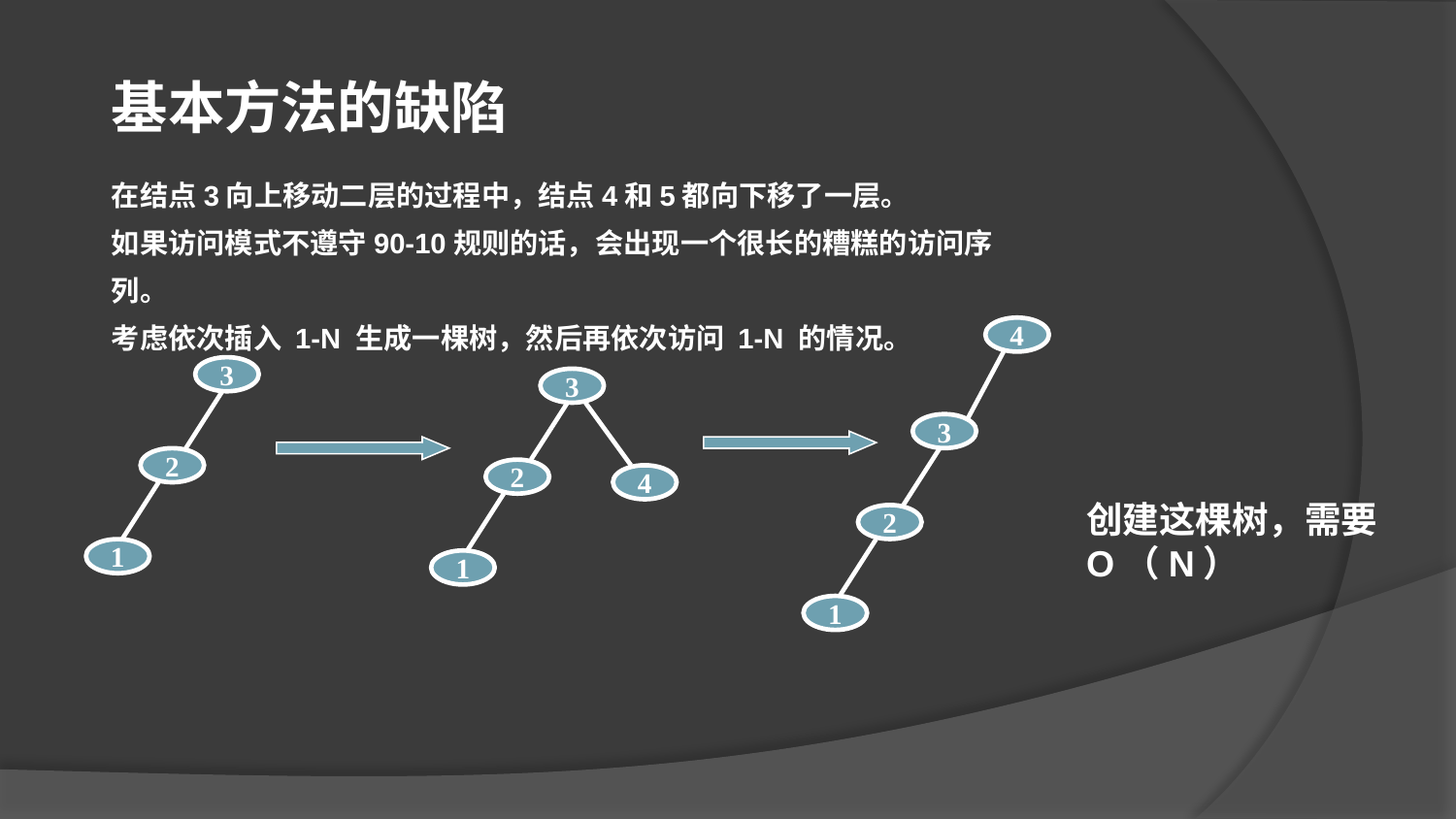

基本方法的缺陷
在结点3向上移动二层的过程中，结点4和5都向下移了一层。
如果访问模式不遵守90-10规则的话，会出现一个很长的糟糕的访问序列。
考虑依次插入 1-N 生成一棵树，然后再依次访问 1-N 的情况。
4

3

2

1
3

2

1
3

2
4

1

创建这棵树，需要O（N）